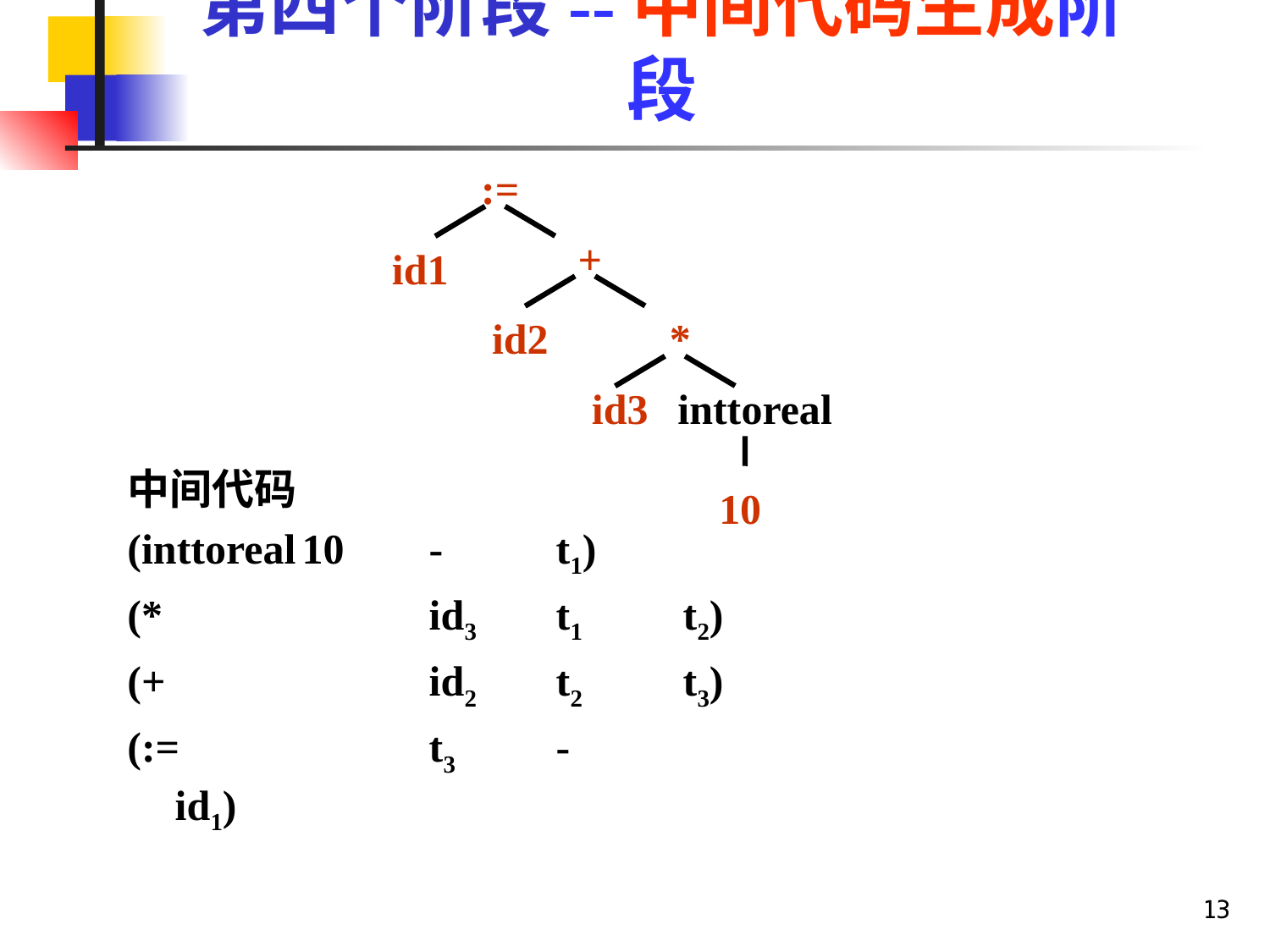

# 第四个阶段--中间代码生成阶段
:=

+
id1

id2
*

id3
inttoreal

中间代码
(inttoreal	10	-	t1)
(*			id3	t1	t2)
(+			id2	t2	t3)
(:=		t3	-	id1)
10
13